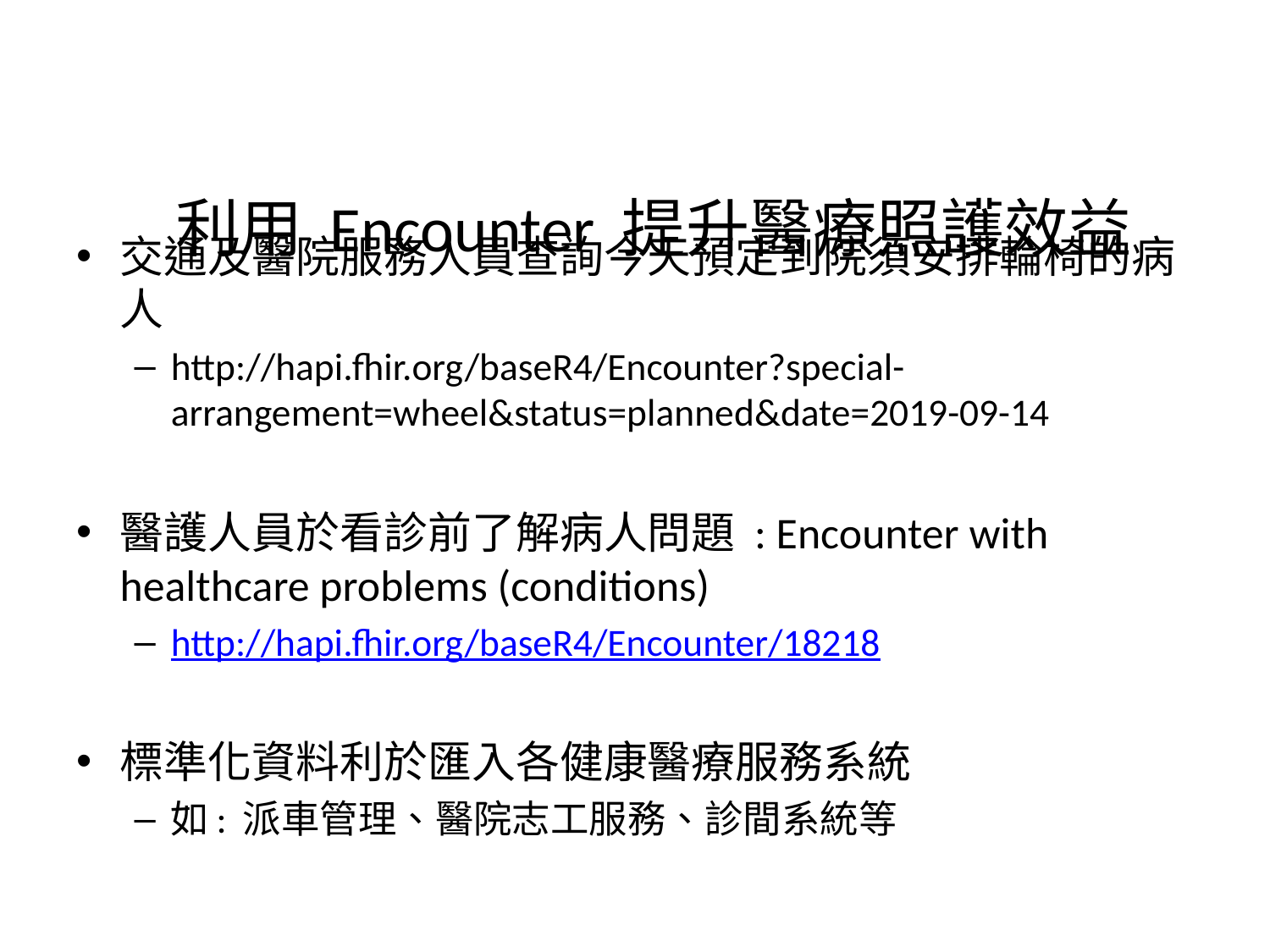

# 利用 Encounter 提升醫療照護效益
交通及醫院服務人員查詢今天預定到院須安排輪椅的病人
http://hapi.fhir.org/baseR4/Encounter?special-arrangement=wheel&status=planned&date=2019-09-14

醫護人員於看診前了解病人問題 : Encounter with healthcare problems (conditions)
http://hapi.fhir.org/baseR4/Encounter/18218

標準化資料利於匯入各健康醫療服務系統
如: 派車管理、醫院志工服務、診間系統等